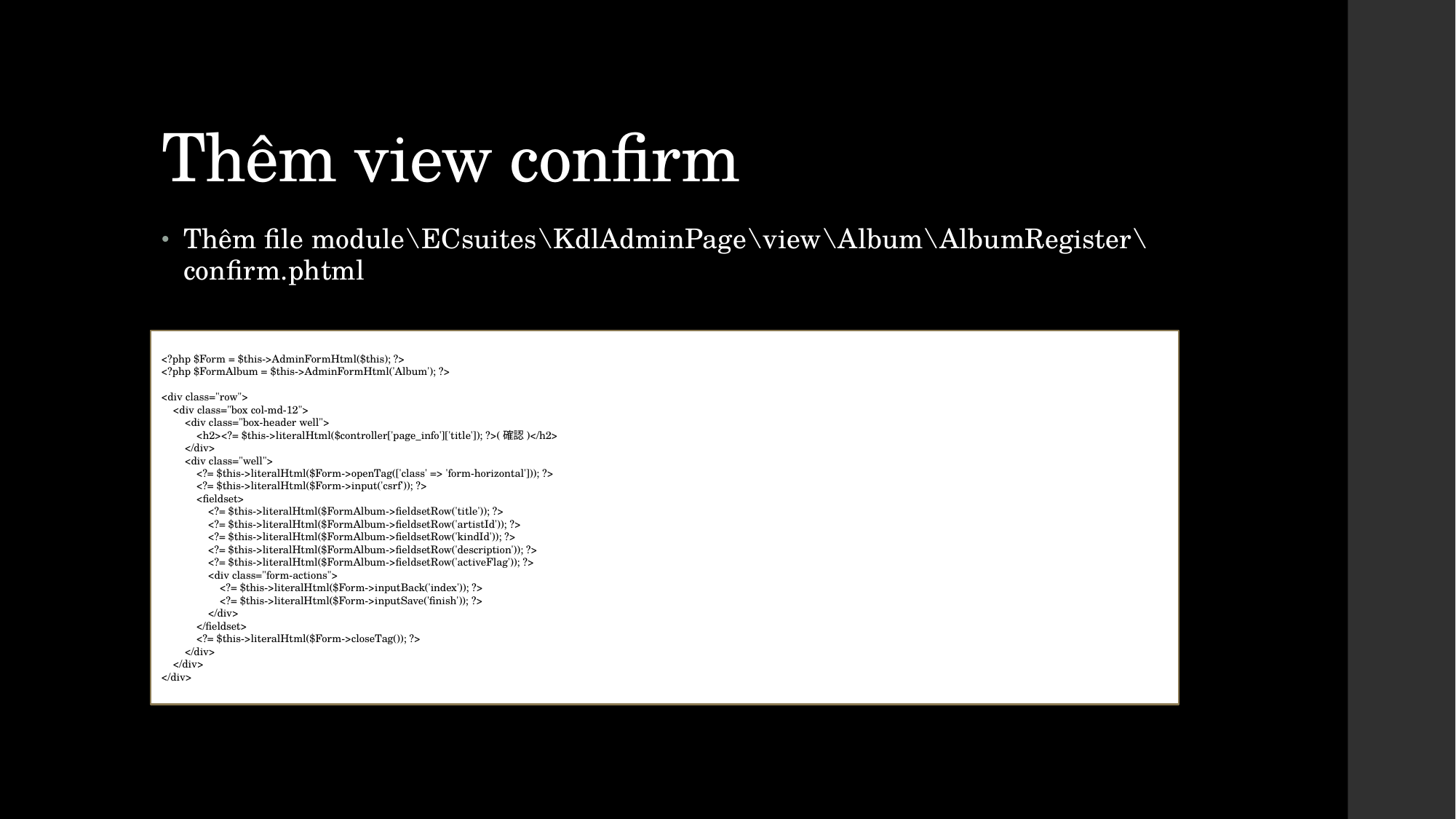

# Thêm view confirm
Thêm file module\ECsuites\KdlAdminPage\view\Album\AlbumRegister\confirm.phtml
<?php $Form = $this->AdminFormHtml($this); ?>
<?php $FormAlbum = $this->AdminFormHtml('Album'); ?>

<div class="row">
    <div class="box col-md-12">
        <div class="box-header well">
            <h2><?= $this->literalHtml($controller['page_info']['title']); ?>(確認)</h2>
        </div>
        <div class="well">
            <?= $this->literalHtml($Form->openTag(['class' => 'form-horizontal'])); ?>
            <?= $this->literalHtml($Form->input('csrf')); ?>
            <fieldset>
                <?= $this->literalHtml($FormAlbum->fieldsetRow('title')); ?>
                <?= $this->literalHtml($FormAlbum->fieldsetRow('artistId')); ?>
                <?= $this->literalHtml($FormAlbum->fieldsetRow('kindId')); ?>
                <?= $this->literalHtml($FormAlbum->fieldsetRow('description')); ?>
                <?= $this->literalHtml($FormAlbum->fieldsetRow('activeFlag')); ?>
                <div class="form-actions">
                    <?= $this->literalHtml($Form->inputBack('index')); ?>
                    <?= $this->literalHtml($Form->inputSave('finish')); ?>
                </div>
            </fieldset>
            <?= $this->literalHtml($Form->closeTag()); ?>
        </div>
    </div>
</div>